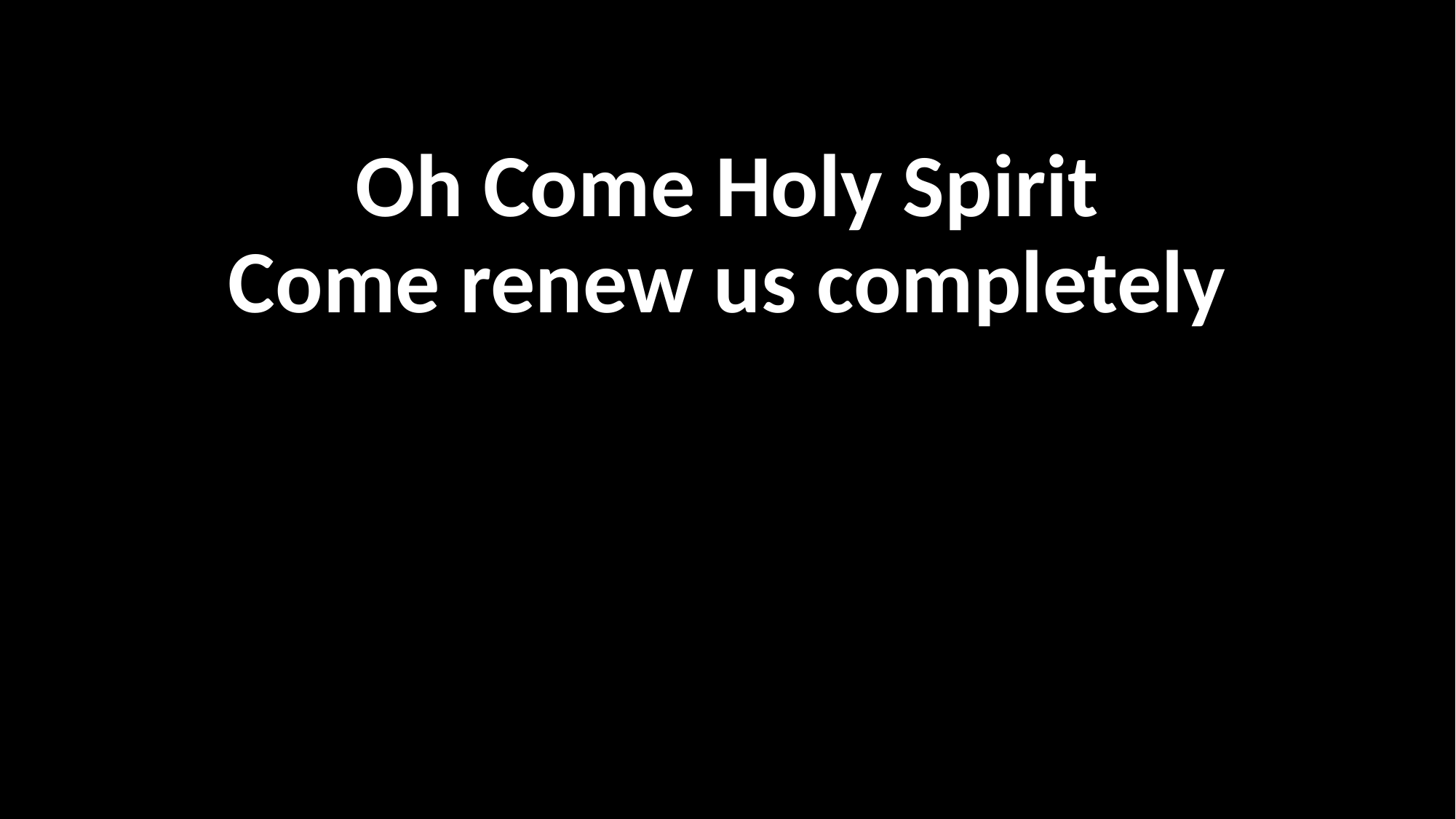

# 오 성령 하나님 날 다시 새롭게
Oh Come Holy Spirit
Come renew us completely